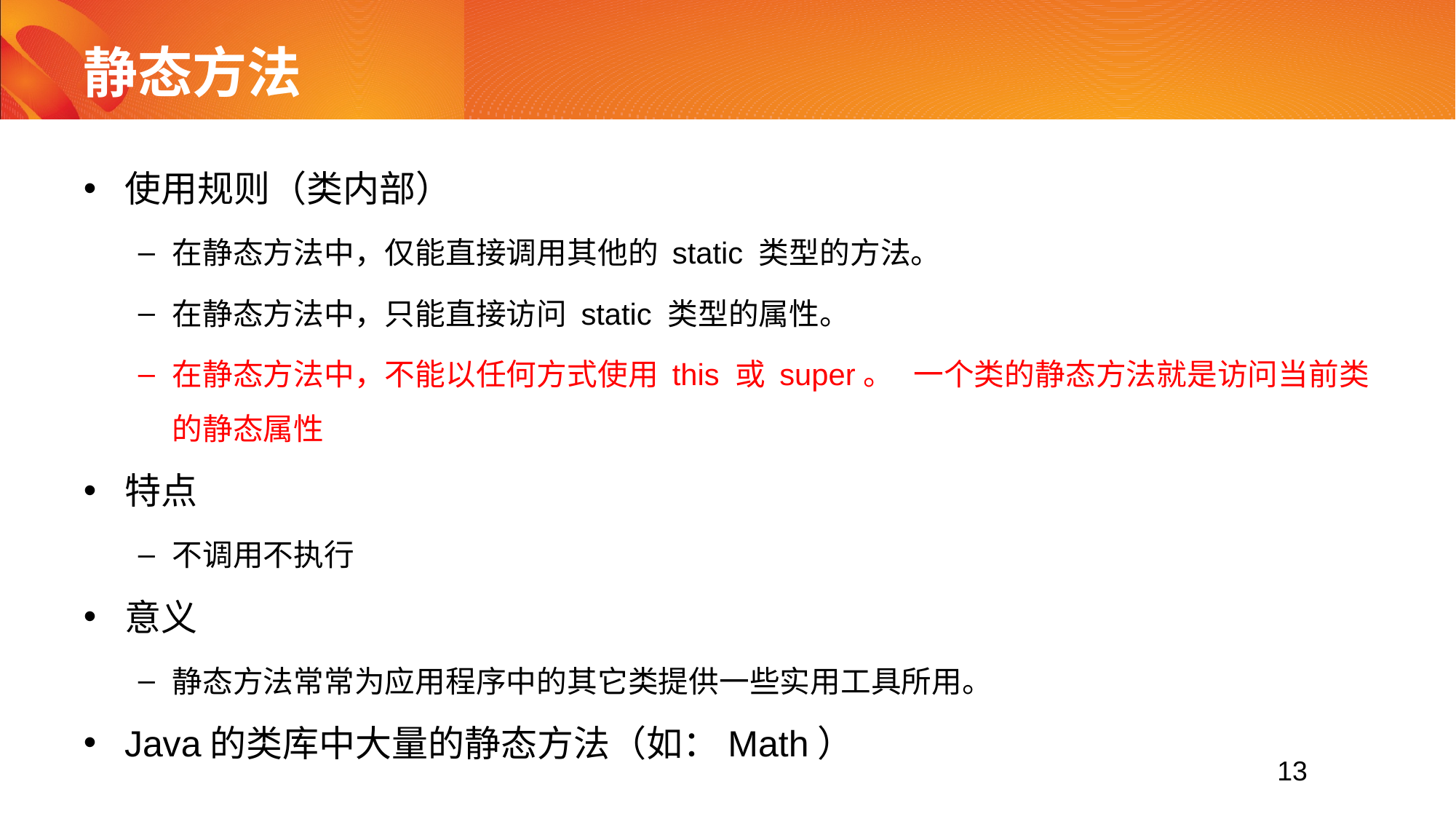

# 静态方法
使用规则（类内部）
在静态方法中，仅能直接调用其他的 static 类型的方法。
在静态方法中，只能直接访问 static 类型的属性。
在静态方法中，不能以任何方式使用 this 或 super。   一个类的静态方法就是访问当前类的静态属性
特点
不调用不执行
意义
静态方法常常为应用程序中的其它类提供一些实用工具所用。
Java的类库中大量的静态方法（如：Math）